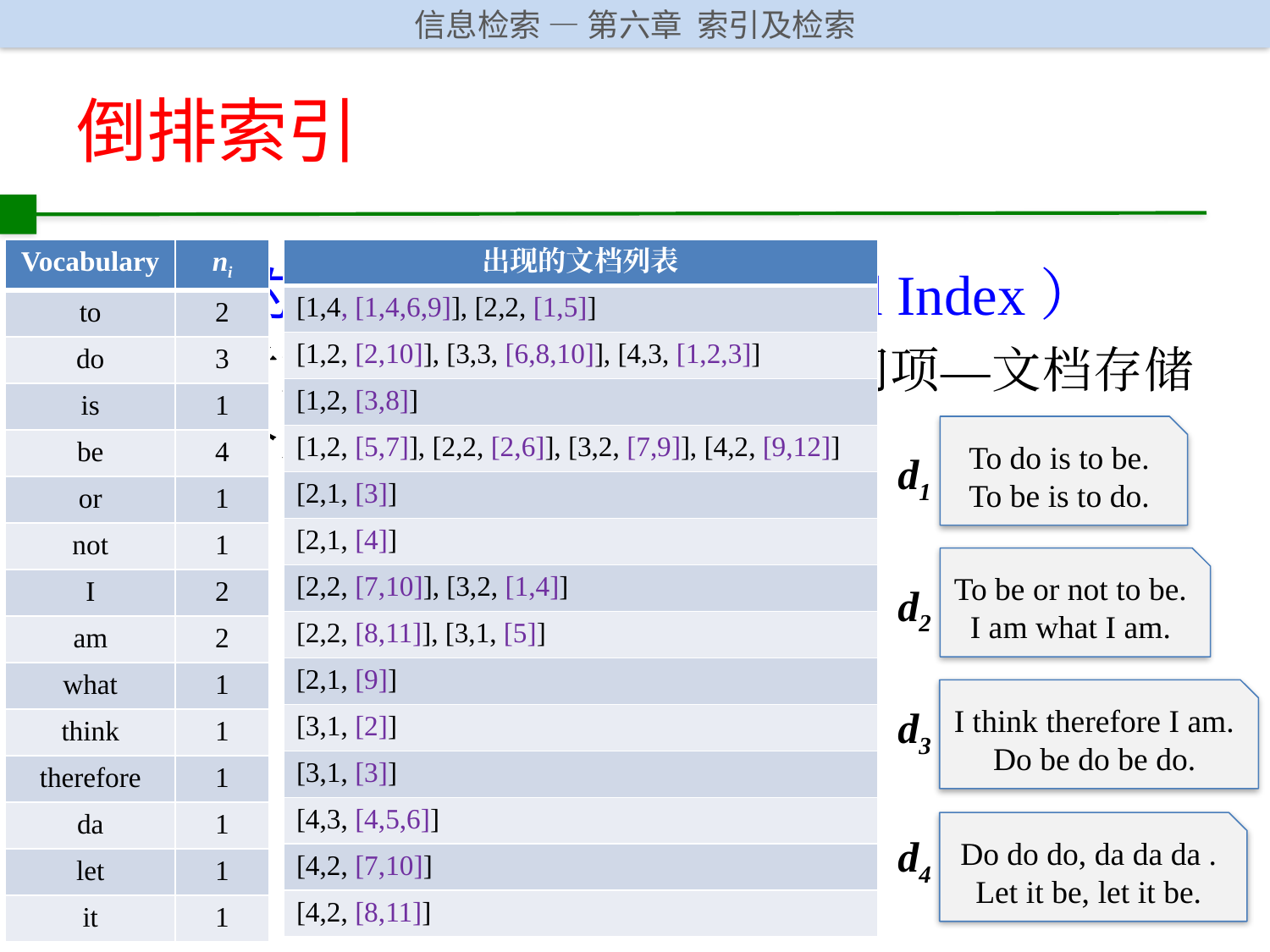

# 倒排索引
| Vocabulary | ni |
| --- | --- |
| to | 2 |
| do | 3 |
| is | 1 |
| be | 4 |
| or | 1 |
| not | 1 |
| I | 2 |
| am | 2 |
| what | 1 |
| think | 1 |
| therefore | 1 |
| da | 1 |
| let | 1 |
| it | 1 |
完整的倒排索引（Full Inverted Index）
针对文档集合，需要对每一个词项—文档存储一个出现位置的列表
| 出现的文档列表 |
| --- |
| [1,4, [1,4,6,9]], [2,2, [1,5]] |
| [1,2, [2,10]], [3,3, [6,8,10]], [4,3, [1,2,3]] |
| [1,2, [3,8]] |
| [1,2, [5,7]], [2,2, [2,6]], [3,2, [7,9]], [4,2, [9,12]] |
| [2,1, [3]] |
| [2,1, [4]] |
| [2,2, [7,10]], [3,2, [1,4]] |
| [2,2, [8,11]], [3,1, [5]] |
| [2,1, [9]] |
| [3,1, [2]] |
| [3,1, [3]] |
| [4,3, [4,5,6]] |
| [4,2, [7,10]] |
| [4,2, [8,11]] |
To do is to be.
To be is to do.
d1
To be or not to be. I am what I am.
d2
I think therefore I am. Do be do be do.
d3
Do do do, da da da . Let it be, let it be.
d4